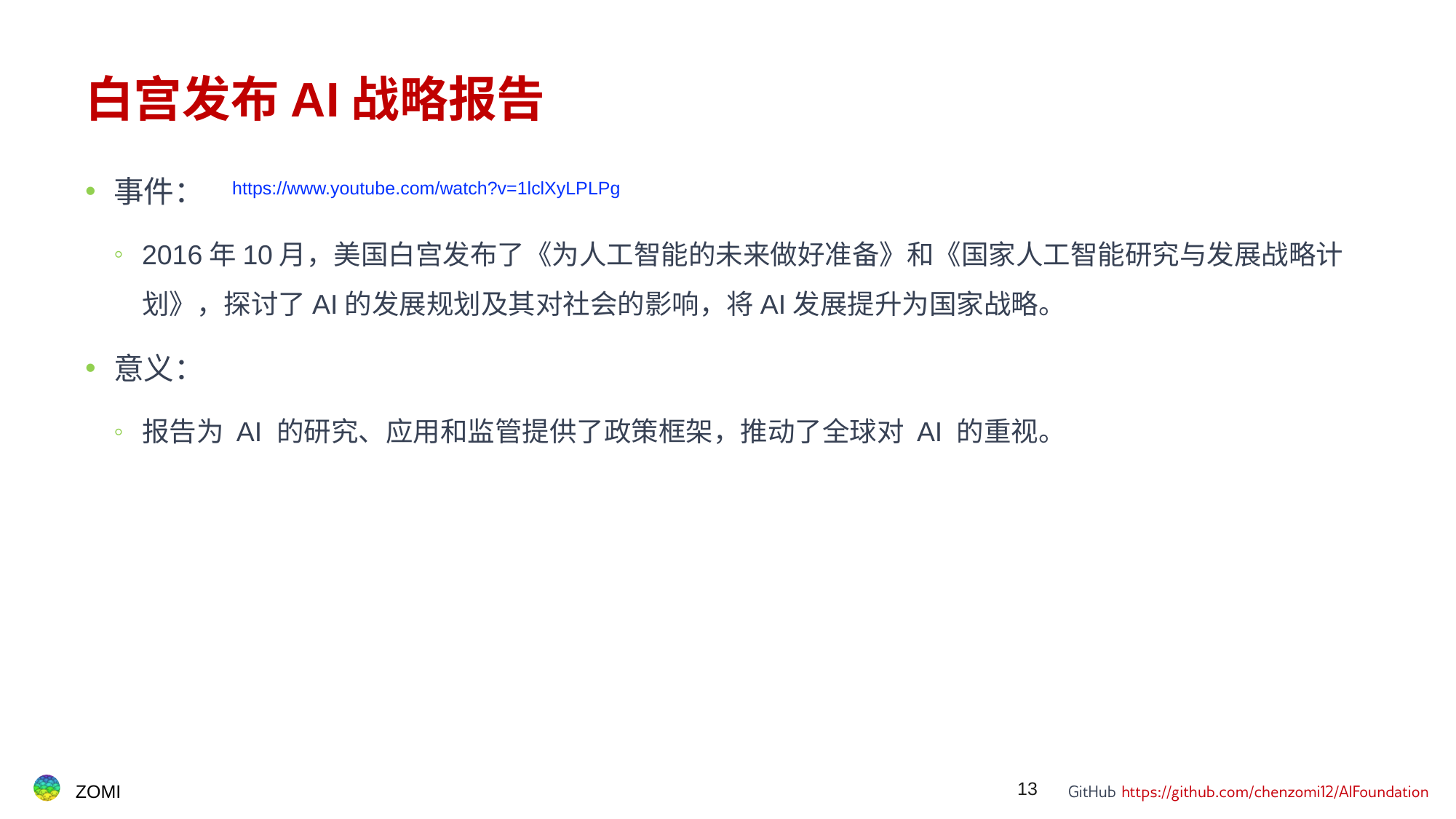

# 白宫发布AI战略报告
事件：
2016年10月，美国白宫发布了《为人工智能的未来做好准备》和《国家人工智能研究与发展战略计划》，探讨了AI的发展规划及其对社会的影响，将AI发展提升为国家战略。
意义：
报告为 AI 的研究、应用和监管提供了政策框架，推动了全球对 AI 的重视。

https://www.youtube.com/watch?v=1lclXyLPLPg